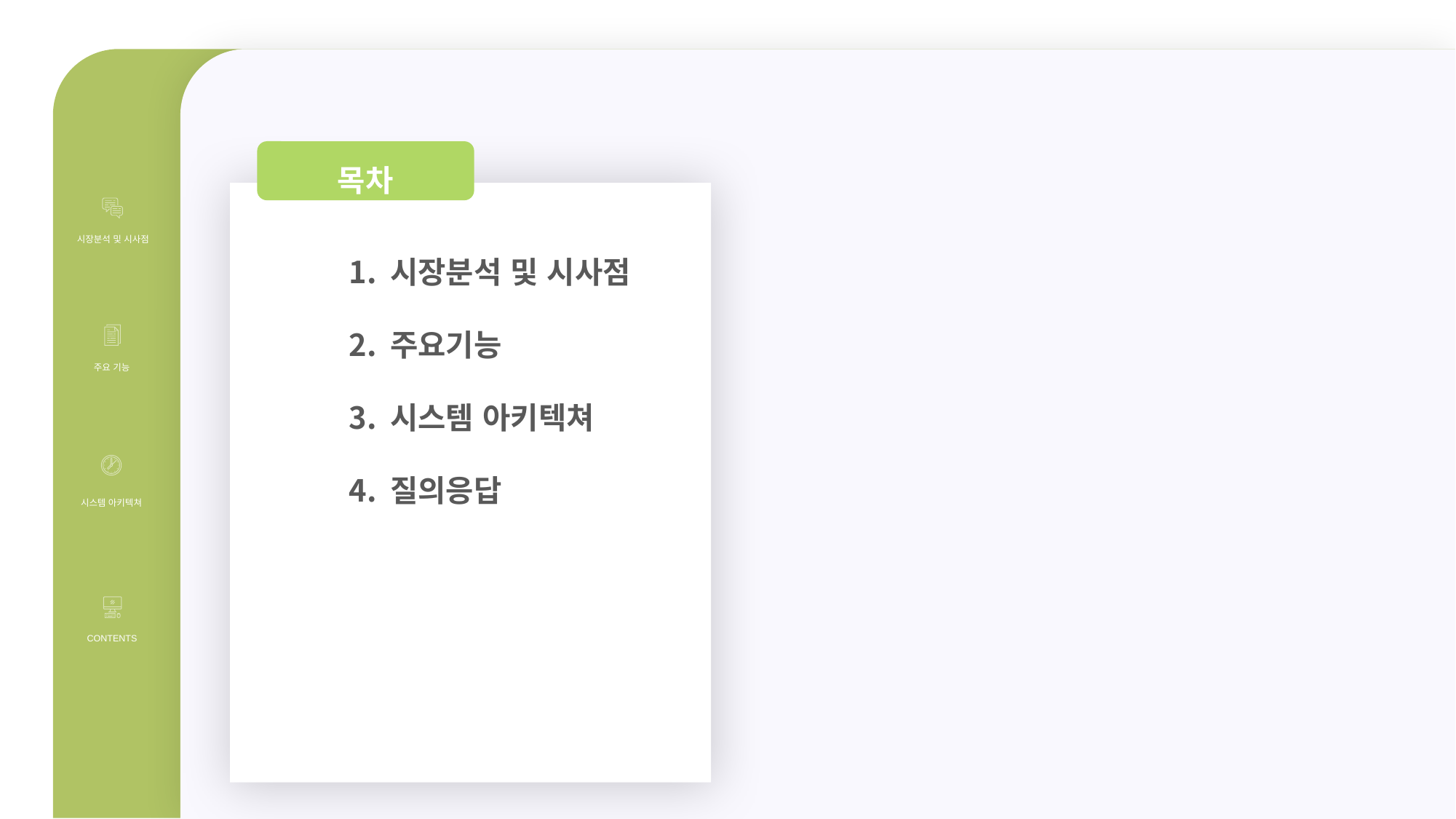

목차

시장분석 및 시사점
시장분석 및 시사점

주요기능

시스템 아키텍쳐

질의응답

주요 기능

시스템 아키텍쳐

CONTENTS